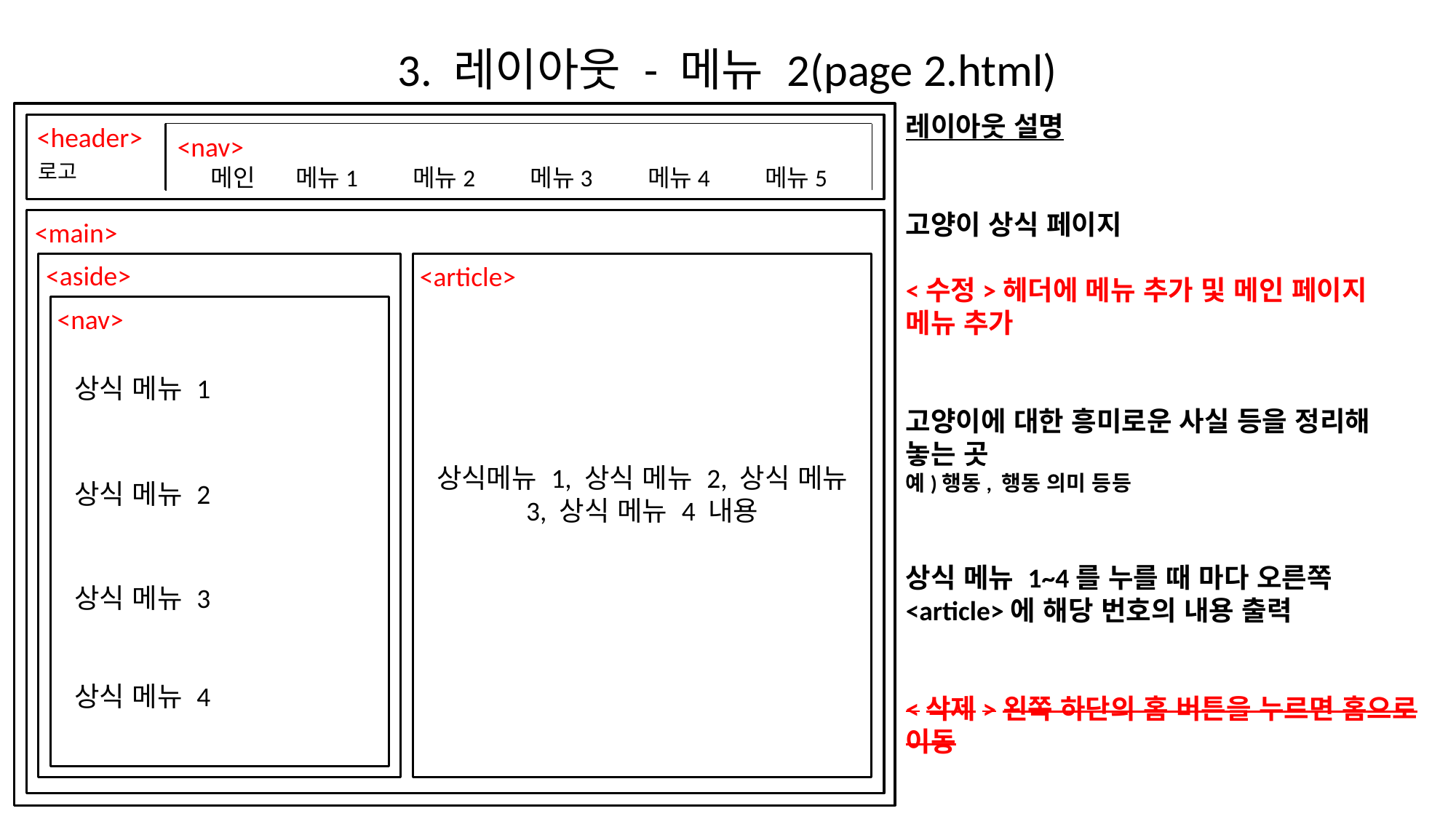

# 3. 레이아웃 - 메뉴 2(page 2.html)

레이아웃 설명

고양이 상식 페이지

<수정>헤더에 메뉴 추가 및 메인 페이지 메뉴 추가

고양이에 대한 흥미로운 사실 등을 정리해 놓는 곳
예)행동, 행동 의미 등등

상식 메뉴 1~4를 누를 때 마다 오른쪽 <article>에 해당 번호의 내용 출력

<삭제>왼쪽 하단의 홈 버튼을 누르면 홈으로 이동

<header>

<nav>
메인      메뉴1         메뉴2         메뉴3         메뉴4         메뉴5
로고
<main>

    <aside>

 <article>
<nav>

상식 메뉴 1
상식메뉴 1, 상식 메뉴 2, 상식 메뉴 3, 상식 메뉴 4 내용

상식 메뉴 2
상식 메뉴 3
상식 메뉴 4